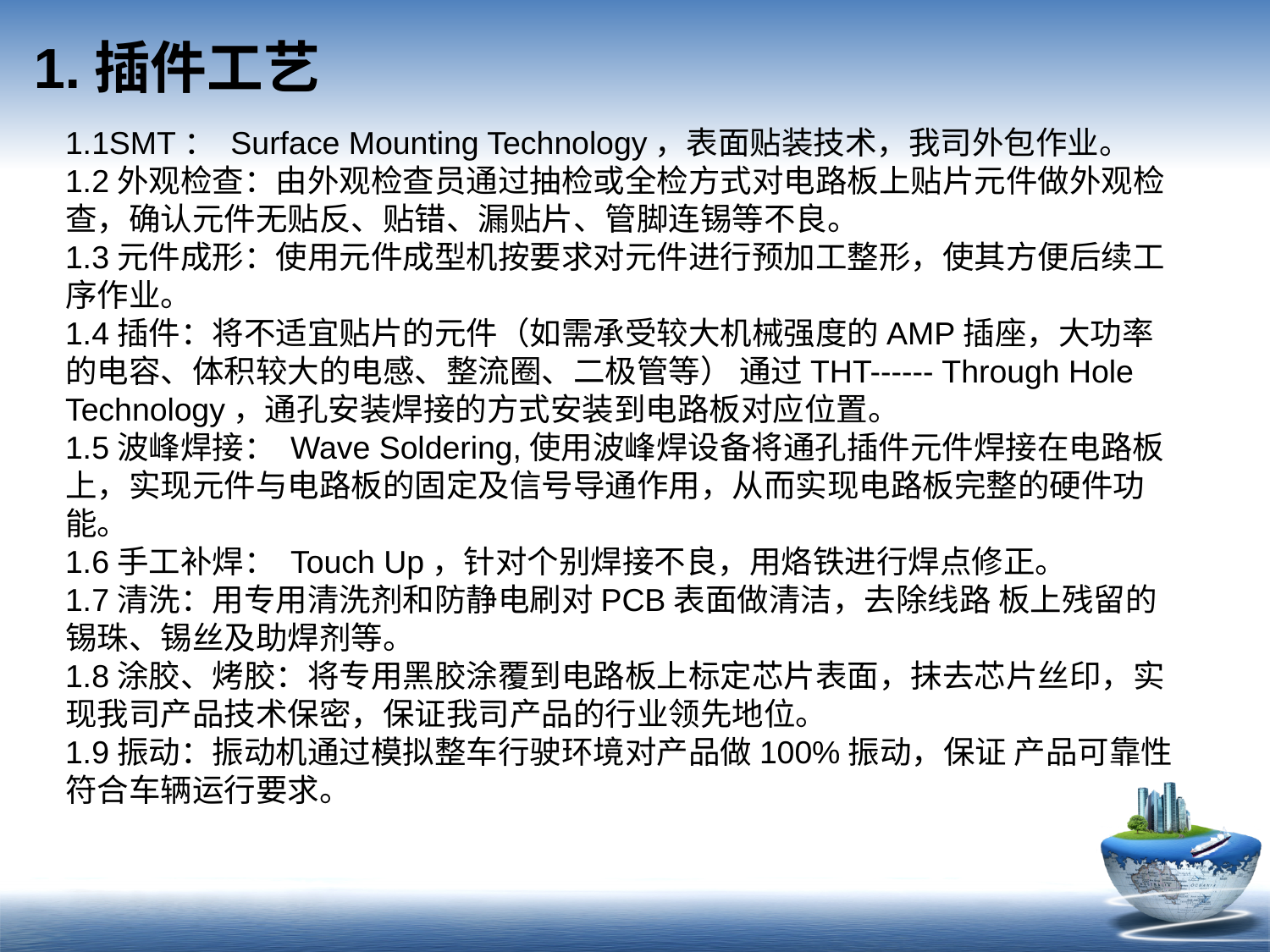

1.插件工艺
1.1SMT： Surface Mounting Technology，表面贴装技术，我司外包作业。
1.2外观检查：由外观检查员通过抽检或全检方式对电路板上贴片元件做外观检查，确认元件无贴反、贴错、漏贴片、管脚连锡等不良。
1.3元件成形：使用元件成型机按要求对元件进行预加工整形，使其方便后续工序作业。
1.4插件：将不适宜贴片的元件（如需承受较大机械强度的AMP插座，大功率的电容、体积较大的电感、整流圈、二极管等） 通过THT------ Through Hole Technology，通孔安装焊接的方式安装到电路板对应位置。
1.5波峰焊接： Wave Soldering,使用波峰焊设备将通孔插件元件焊接在电路板上，实现元件与电路板的固定及信号导通作用，从而实现电路板完整的硬件功能。
1.6手工补焊： Touch Up，针对个别焊接不良，用烙铁进行焊点修正。
1.7清洗：用专用清洗剂和防静电刷对PCB表面做清洁，去除线路 板上残留的锡珠、锡丝及助焊剂等。
1.8涂胶、烤胶：将专用黑胶涂覆到电路板上标定芯片表面，抹去芯片丝印，实现我司产品技术保密，保证我司产品的行业领先地位。
1.9振动：振动机通过模拟整车行驶环境对产品做100%振动，保证 产品可靠性符合车辆运行要求。